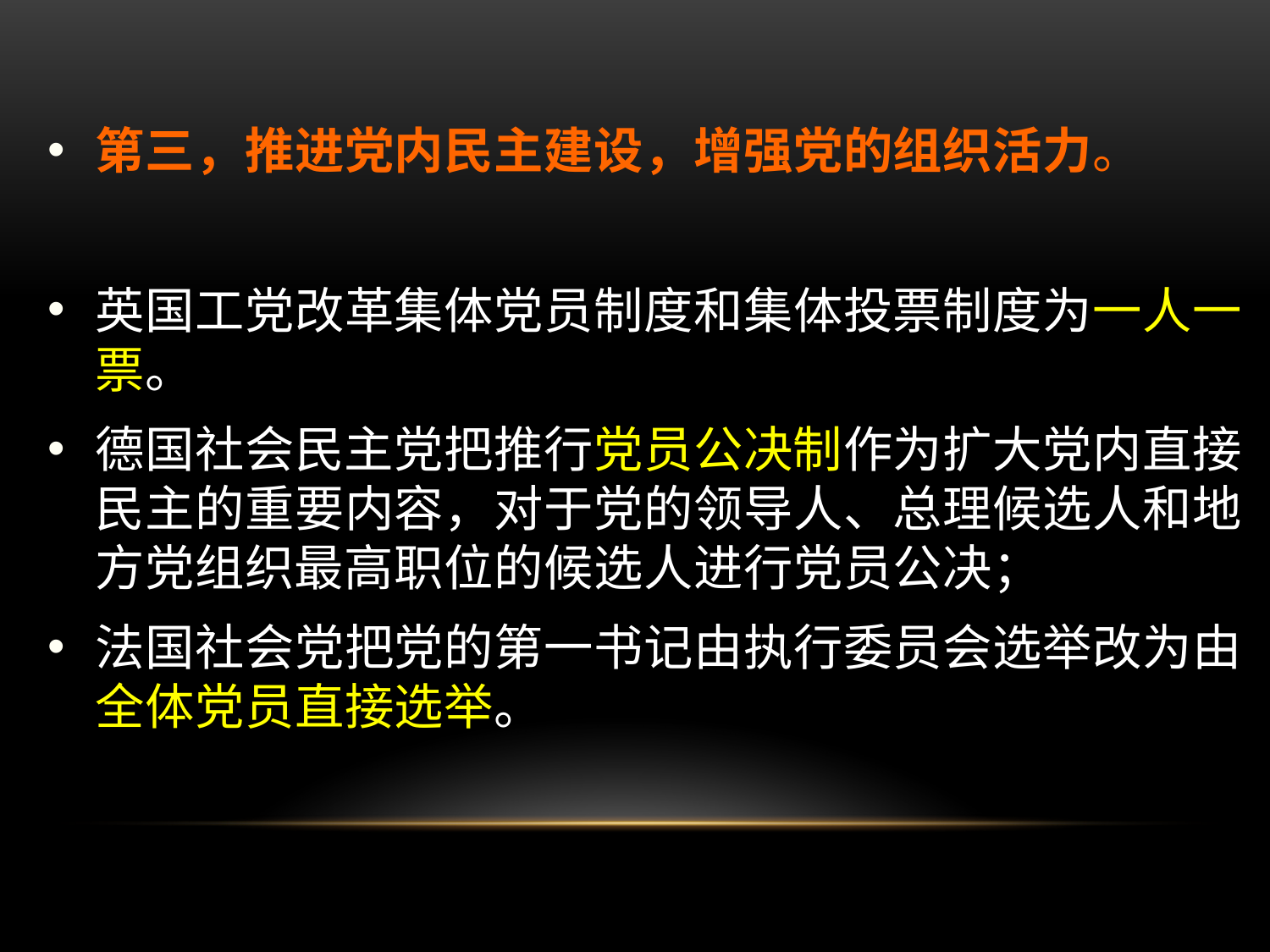

#
第三，推进党内民主建设，增强党的组织活力。

英国工党改革集体党员制度和集体投票制度为一人一票。
德国社会民主党把推行党员公决制作为扩大党内直接民主的重要内容，对于党的领导人、总理候选人和地方党组织最高职位的候选人进行党员公决；
法国社会党把党的第一书记由执行委员会选举改为由全体党员直接选举。